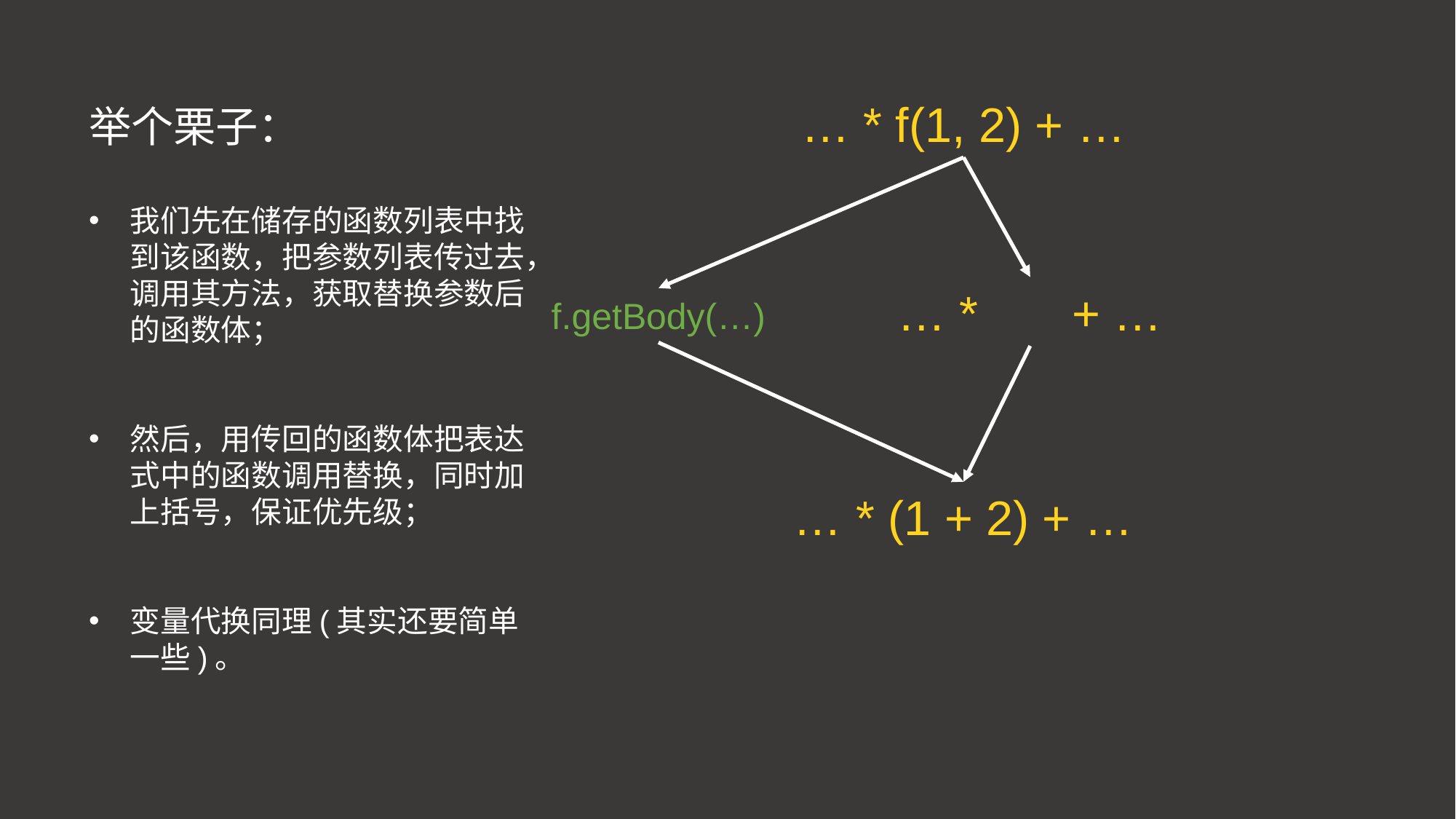

… * f(1, 2) + …
举个栗子：

我们先在储存的函数列表中找到该函数，把参数列表传过去，调用其方法，获取替换参数后的函数体；

然后，用传回的函数体把表达式中的函数调用替换，同时加上括号，保证优先级；

变量代换同理(其实还要简单一些)。
… *       + …
f.getBody(…)
… * (1 + 2) + …